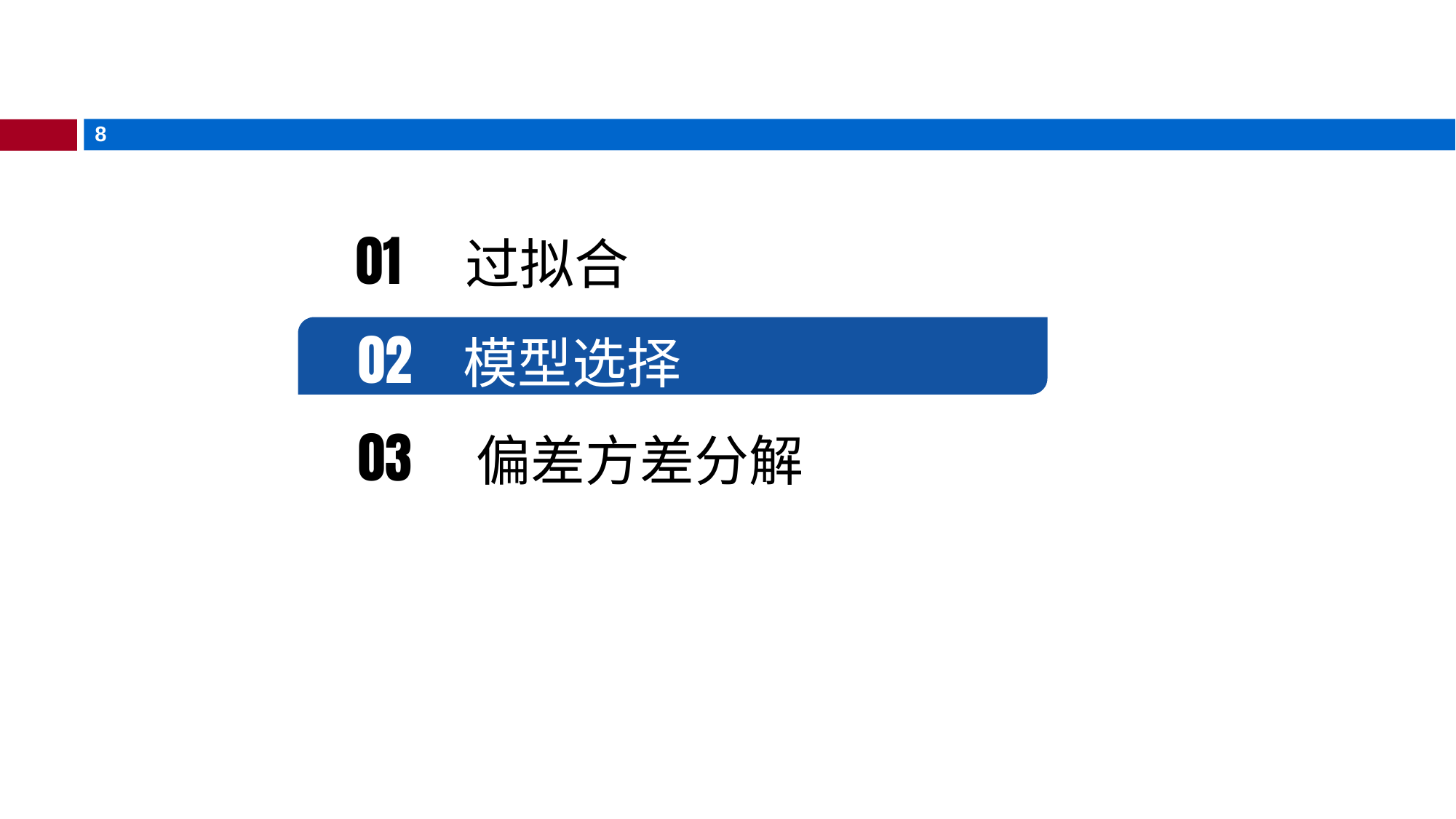

#
01    过拟合

02   模型选择
03    偏差方差分解